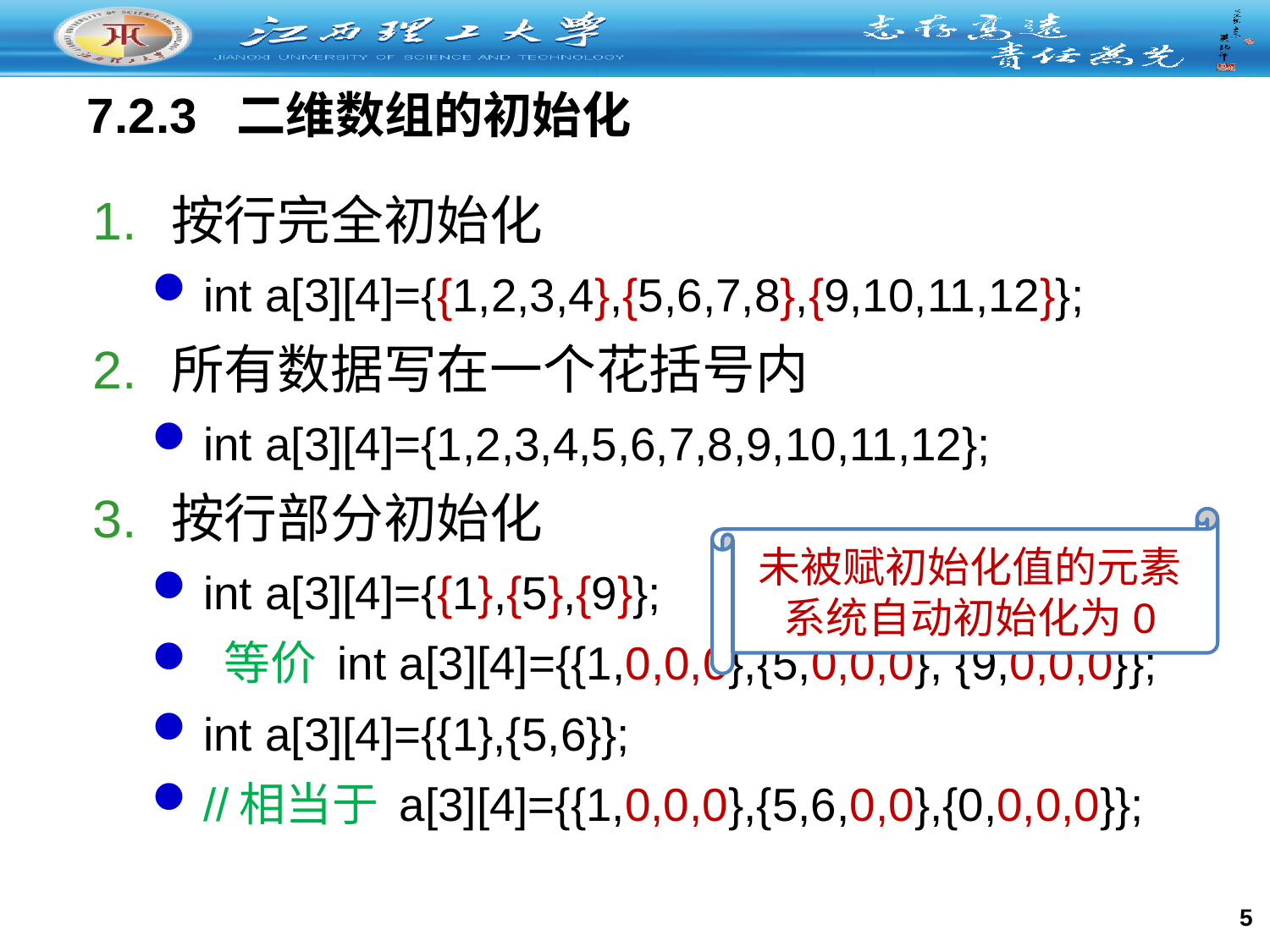

# 7.2.3  二维数组的初始化
按行完全初始化
int a[3][4]={{1,2,3,4},{5,6,7,8},{9,10,11,12}};
所有数据写在一个花括号内
int a[3][4]={1,2,3,4,5,6,7,8,9,10,11,12};
按行部分初始化
int a[3][4]={{1},{5},{9}};
 等价 int a[3][4]={{1,0,0,0},{5,0,0,0}, {9,0,0,0}};
int a[3][4]={{1},{5,6}};
//相当于 a[3][4]={{1,0,0,0},{5,6,0,0},{0,0,0,0}};
未被赋初始化值的元素系统自动初始化为0
5